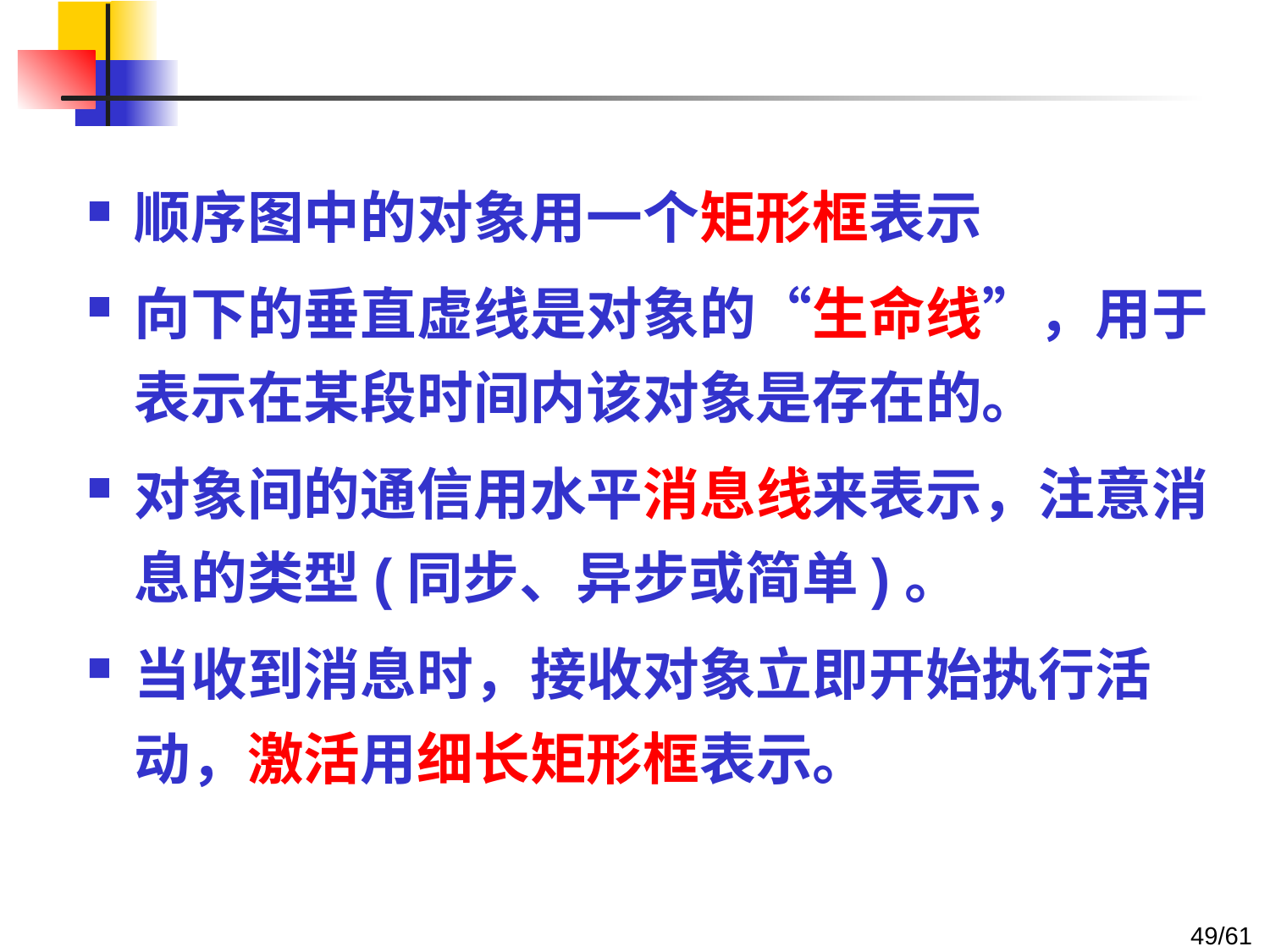

#
顺序图中的对象用一个矩形框表示
向下的垂直虚线是对象的“生命线”，用于表示在某段时间内该对象是存在的。
对象间的通信用水平消息线来表示，注意消息的类型(同步、异步或简单)。
当收到消息时，接收对象立即开始执行活动，激活用细长矩形框表示。
49/61